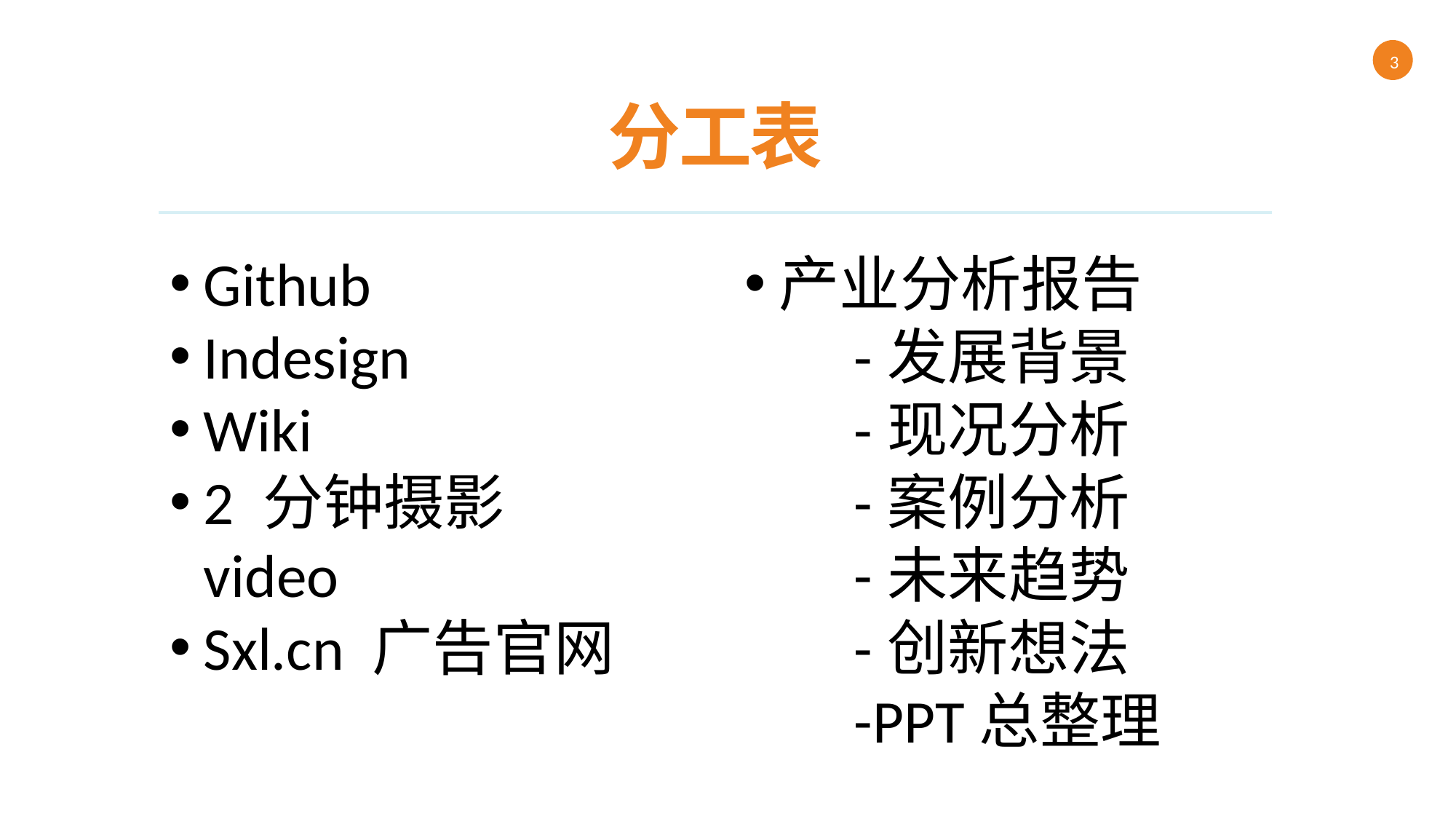

3
分工表
Github
Indesign
Wiki
2 分钟摄影video
Sxl.cn 广告官网

产业分析报告
	-发展背景
	-现况分析
	-案例分析
	-未来趋势
	-创新想法
	-PPT总整理